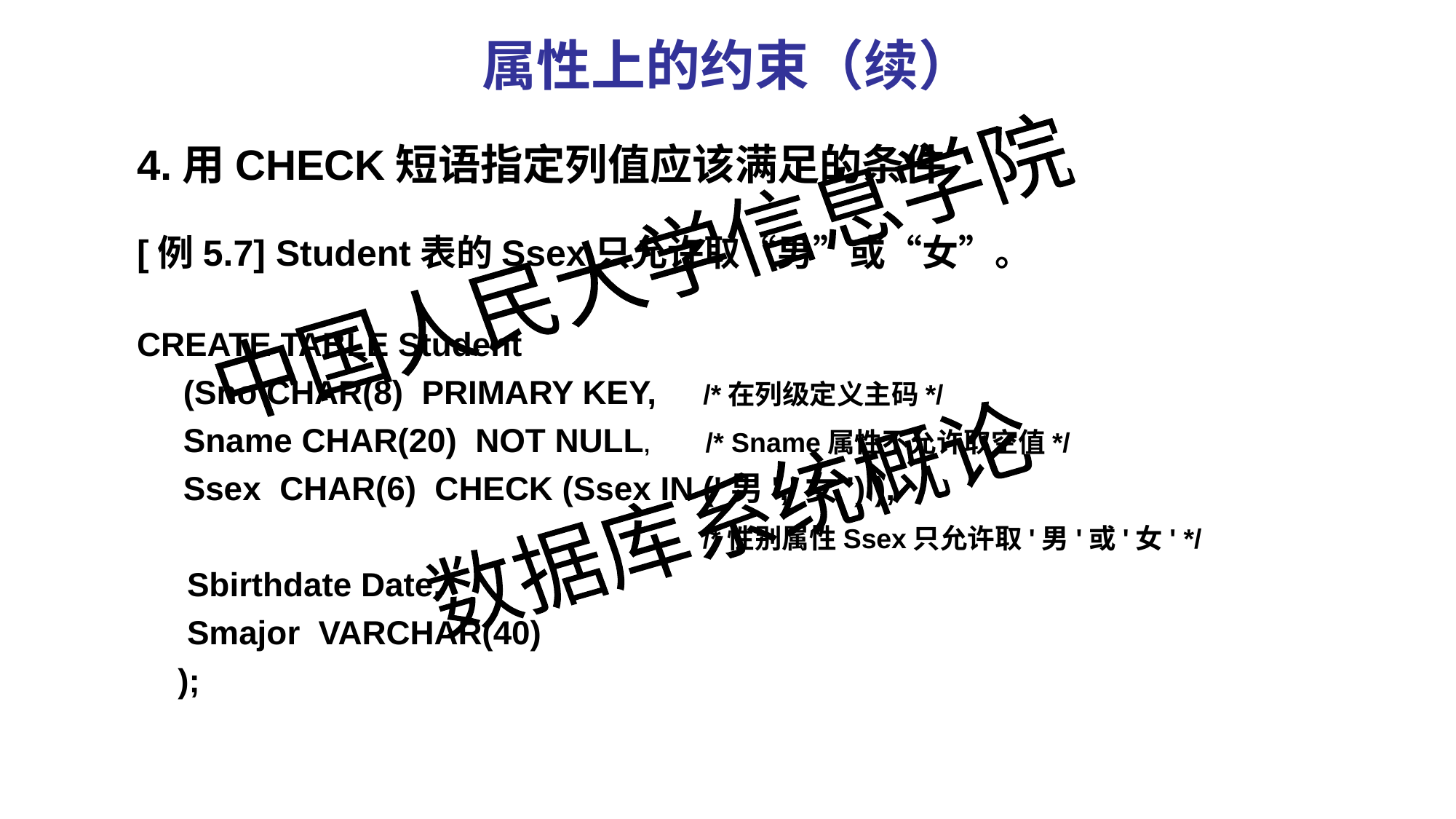

属性上的约束（续）
4.用CHECK短语指定列值应该满足的条件

[例5.7] Student表的Ssex只允许取“男”或“女”。

CREATE TABLE Student
     (Sno CHAR(8)  PRIMARY KEY,     /*在列级定义主码*/
     Sname CHAR(20)  NOT NULL,         /* Sname属性不允许取空值*/
     Ssex  CHAR(6)  CHECK (Ssex IN ('男','女') ),
                                                             /*性别属性Ssex只允许取'男'或'女' */
	 Sbirthdate Date,
	 Smajor  VARCHAR(40)
	);